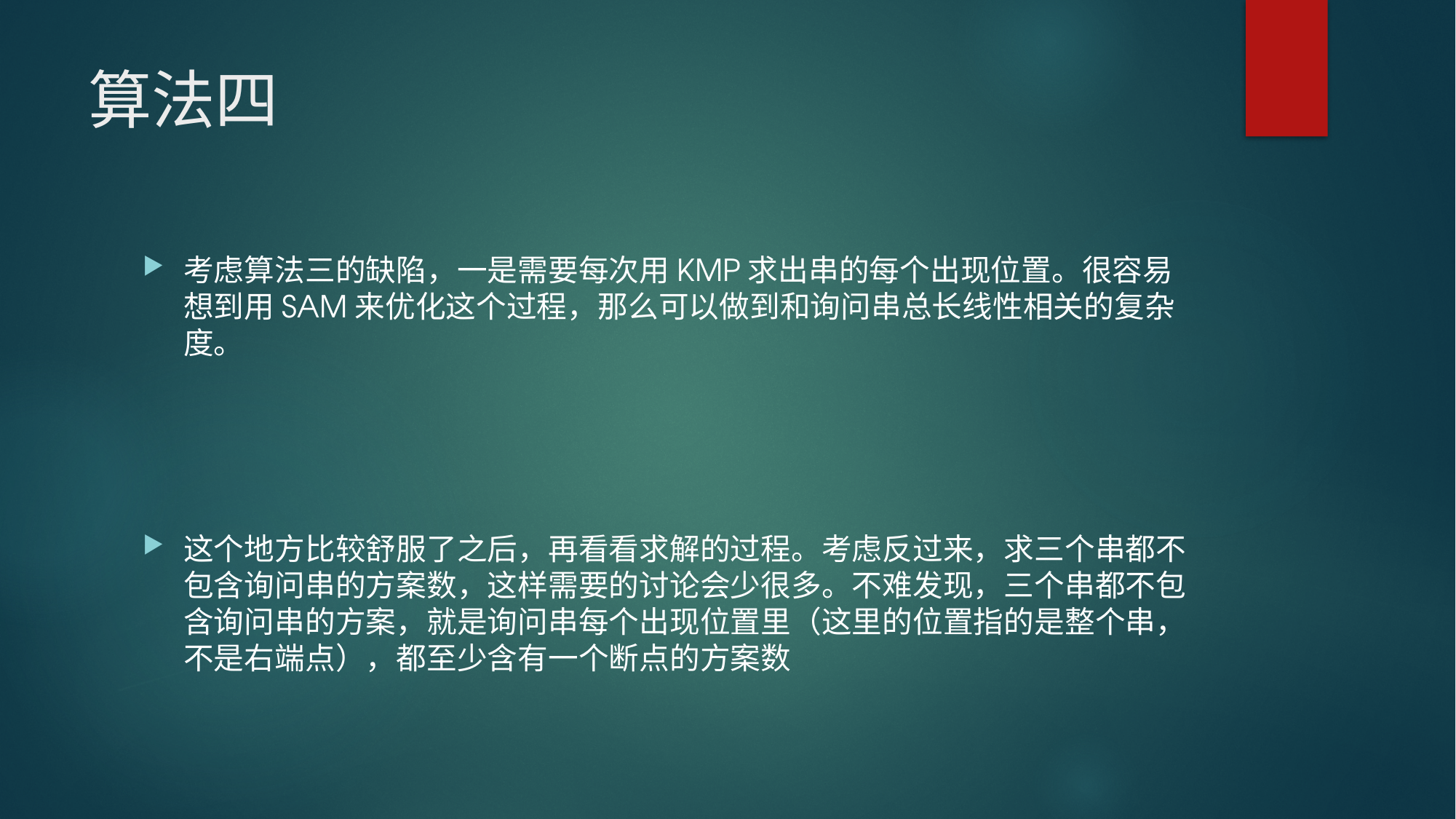

# 算法四
考虑算法三的缺陷，一是需要每次用KMP求出串的每个出现位置。很容易想到用SAM来优化这个过程，那么可以做到和询问串总长线性相关的复杂度。

这个地方比较舒服了之后，再看看求解的过程。考虑反过来，求三个串都不包含询问串的方案数，这样需要的讨论会少很多。不难发现，三个串都不包含询问串的方案，就是询问串每个出现位置里（这里的位置指的是整个串，不是右端点），都至少含有一个断点的方案数